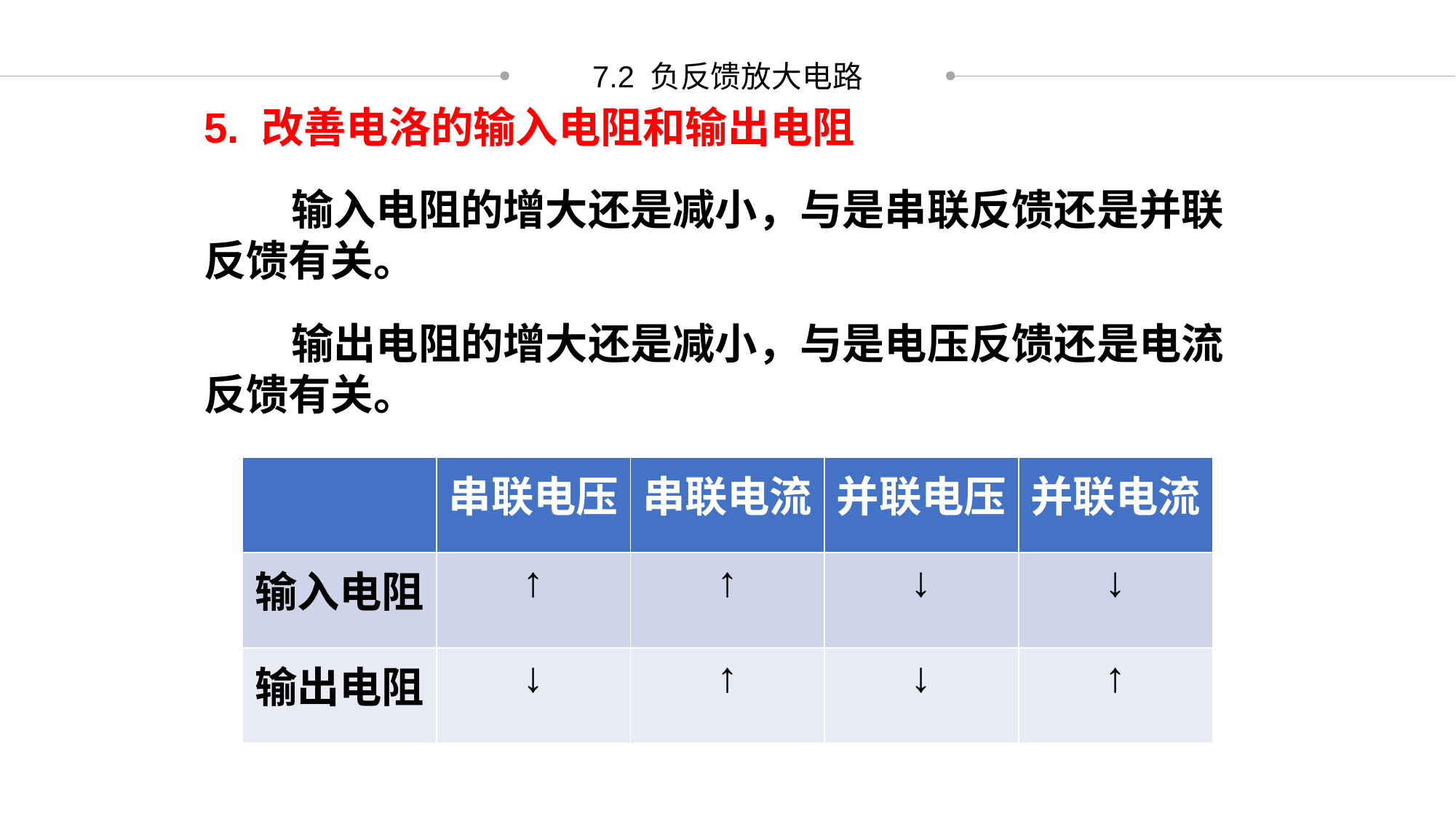

7.2 负反馈放大电路
5. 改善电洛的输入电阻和输出电阻
        输入电阻的增大还是减小，与是串联反馈还是并联反馈有关。
        输出电阻的增大还是减小，与是电压反馈还是电流反馈有关。

|  | 串联电压 | 串联电流 | 并联电压 | 并联电流 |
| --- | --- | --- | --- | --- |
| 输入电阻 | ↑ | ↑ | ↓ | ↓ |
| 输出电阻 | ↓ | ↑ | ↓ | ↑ |